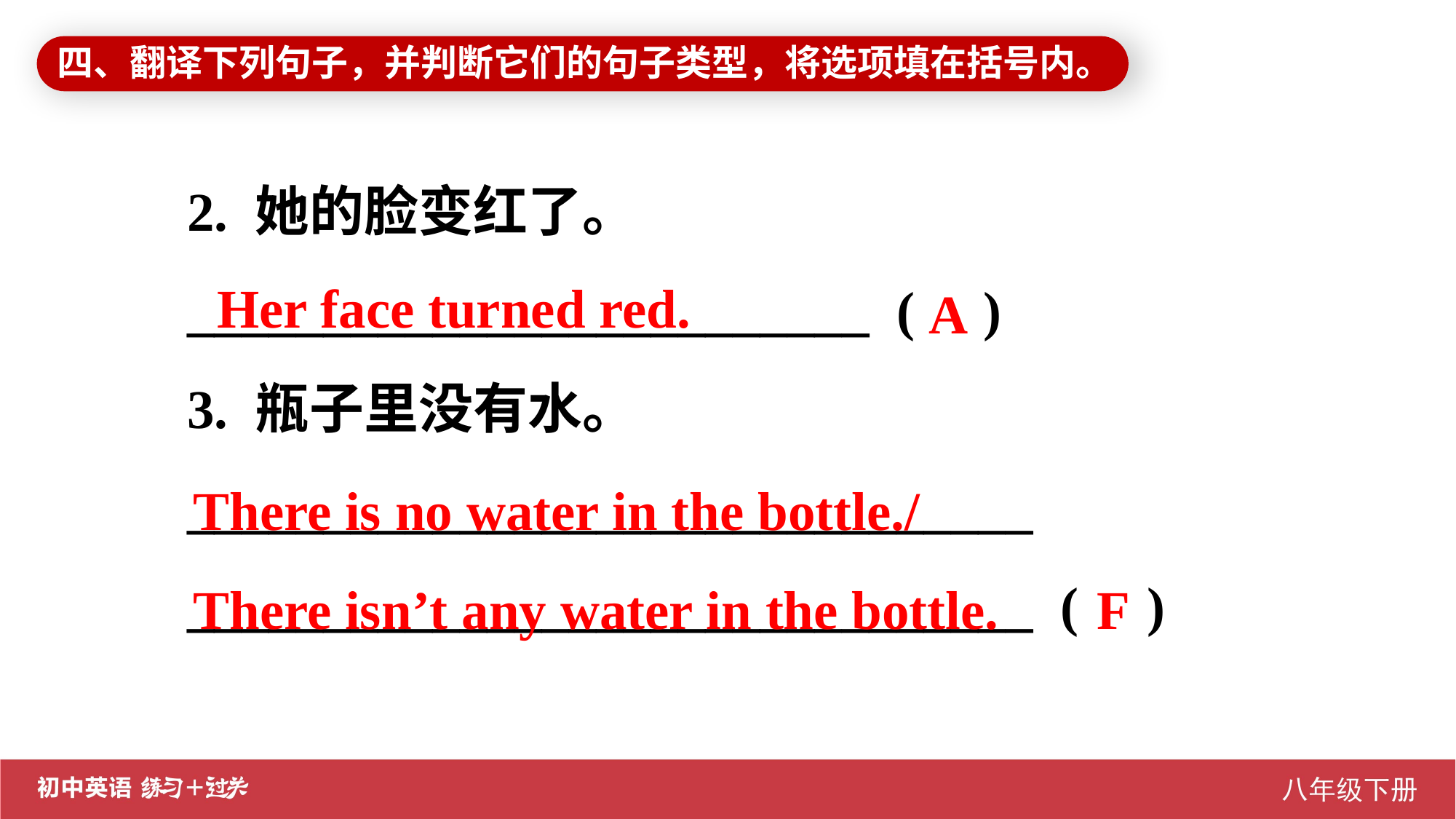

四、翻译下列句子，并判断它们的句子类型，将选项填在括号内。

2. 她的脸变红了。
_________________________  (     )
3. 瓶子里没有水。
_______________________________
_______________________________  (     )
Her face turned red.
A
There is no water in the bottle./
There isn’t any water in the bottle.
F